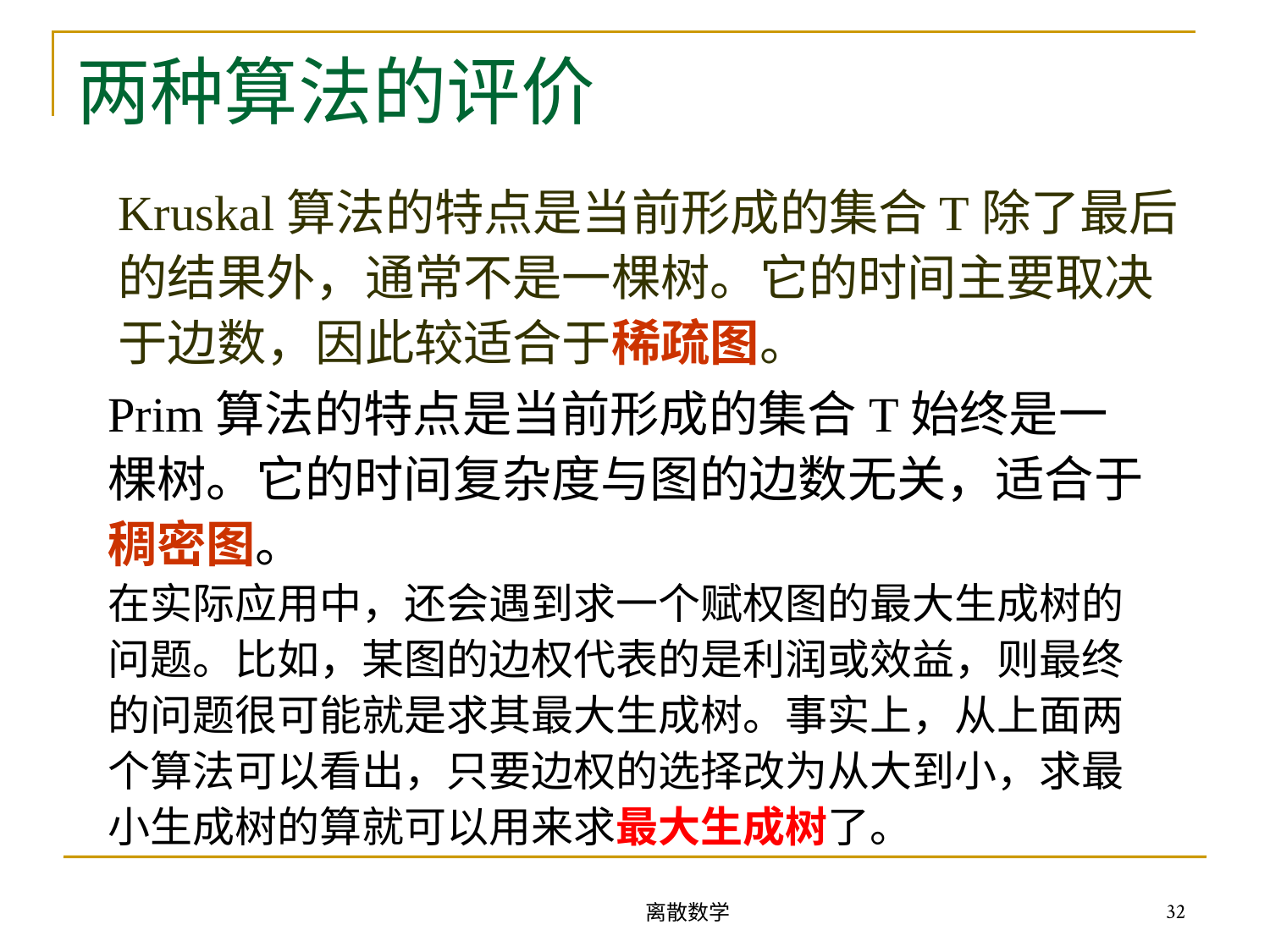

# 两种算法的评价
Kruskal算法的特点是当前形成的集合T除了最后的结果外，通常不是一棵树。它的时间主要取决于边数，因此较适合于稀疏图。
Prim算法的特点是当前形成的集合T始终是一棵树。它的时间复杂度与图的边数无关，适合于稠密图。
在实际应用中，还会遇到求一个赋权图的最大生成树的问题。比如，某图的边权代表的是利润或效益，则最终的问题很可能就是求其最大生成树。事实上，从上面两个算法可以看出，只要边权的选择改为从大到小，求最小生成树的算就可以用来求最大生成树了。

离散数学
32